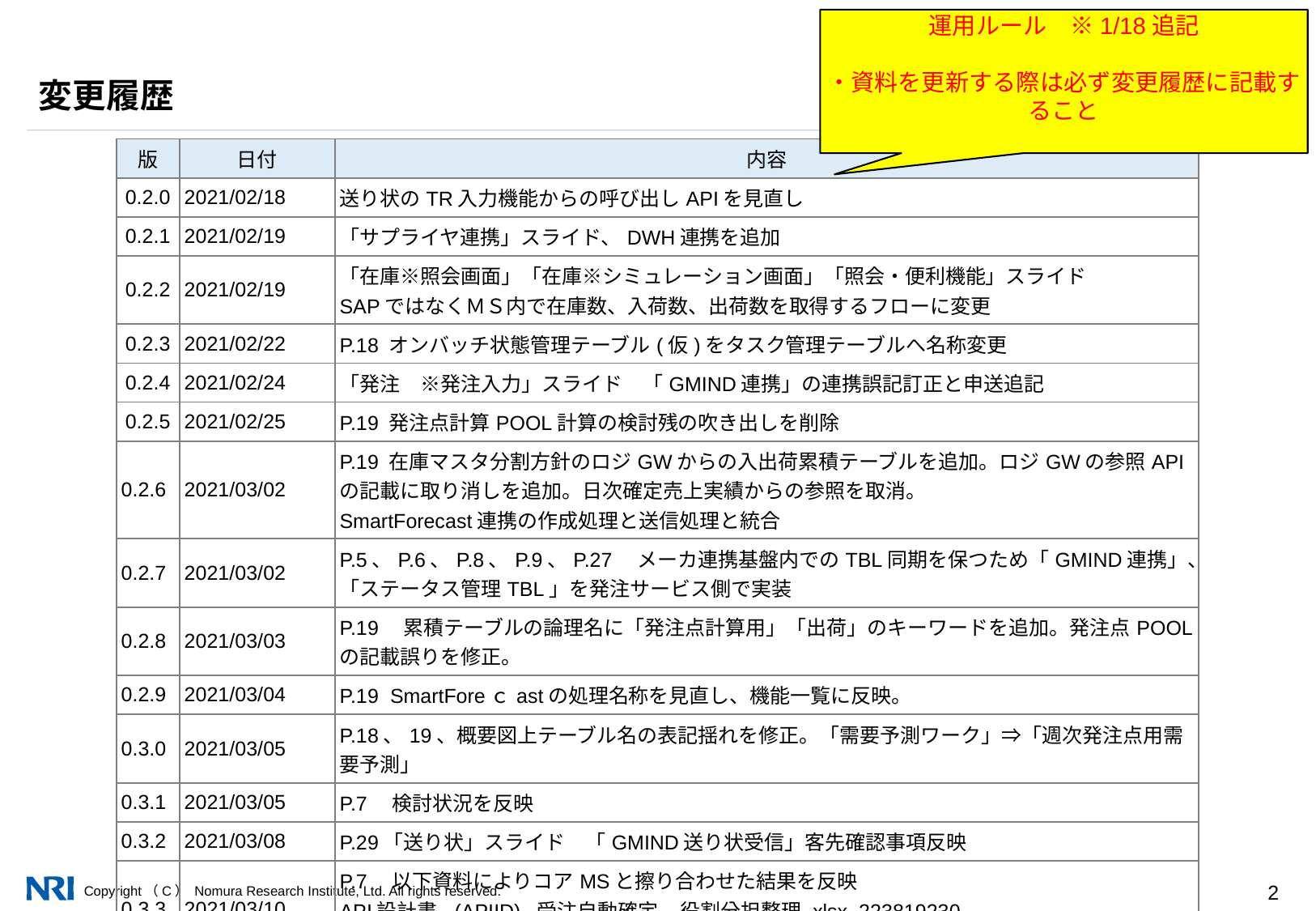

運用ルール　※1/18追記

・資料を更新する際は必ず変更履歴に記載すること
変更履歴
| 版 | 日付 | 内容 |
| --- | --- | --- |
| 0.2.0 | 2021/02/18 | 送り状のTR入力機能からの呼び出しAPIを見直し |
| 0.2.1 | 2021/02/19 | 「サプライヤ連携」スライド、DWH連携を追加 |
| 0.2.2 | 2021/02/19 | 「在庫※照会画面」「在庫※シミュレーション画面」「照会・便利機能」スライド SAPではなくＭＳ内で在庫数、入荷数、出荷数を取得するフローに変更 |
| 0.2.3 | 2021/02/22 | P.18 オンバッチ状態管理テーブル(仮)をタスク管理テーブルへ名称変更 |
| 0.2.4 | 2021/02/24 | 「発注　※発注入力」スライド　「GMIND連携」の連携誤記訂正と申送追記 |
| 0.2.5 | 2021/02/25 | P.19 発注点計算POOL計算の検討残の吹き出しを削除 |
| 0.2.6 | 2021/03/02 | P.19 在庫マスタ分割方針のロジGWからの入出荷累積テーブルを追加。ロジGWの参照APIの記載に取り消しを追加。日次確定売上実績からの参照を取消。 SmartForecast連携の作成処理と送信処理と統合 |
| 0.2.7 | 2021/03/02 | P.5、P.6、P.8、P.9、P.27　メーカ連携基盤内でのTBL同期を保つため「GMIND連携」、「ステータス管理TBL」を発注サービス側で実装 |
| 0.2.8 | 2021/03/03 | P.19　累積テーブルの論理名に「発注点計算用」「出荷」のキーワードを追加。発注点POOLの記載誤りを修正。 |
| 0.2.9 | 2021/03/04 | P.19 SmartForeｃastの処理名称を見直し、機能一覧に反映。 |
| 0.3.0 | 2021/03/05 | P.18、19、概要図上テーブル名の表記揺れを修正。「需要予測ワーク」⇒「週次発注点用需要予測」 |
| 0.3.1 | 2021/03/05 | P.7　検討状況を反映 |
| 0.3.2 | 2021/03/08 | P.29「送り状」スライド　「GMIND送り状受信」客先確認事項反映 |
| 0.3.3 | 2021/03/10 | P.7　以下資料によりコアMSと擦り合わせた結果を反映 API設計書\_(APIID)\_受注自動確定\_役割分担整理.xlsx 223819230 →02バッチ処理フロー・処理概要 (受注側改造案)シート |
| 0.3.4 | 2021/03/10 | P.19 POOL作成機能のテーブル論理名をASIS設計書の名称に修正。月次POOL作成機能の削除されている機能、テーブルを削除 |